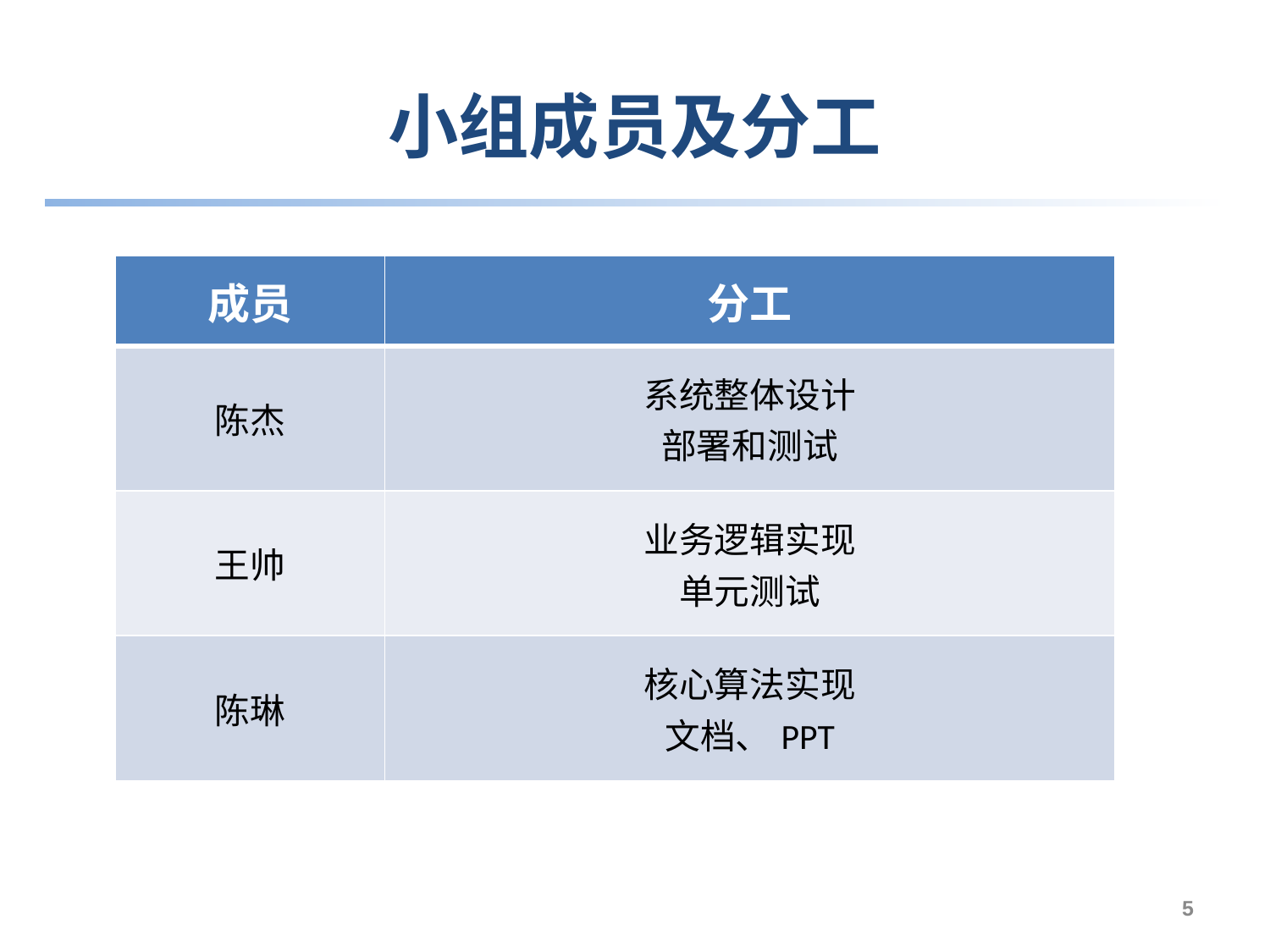

小组成员及分工

| 成员 | 分工 |
| --- | --- |
| 陈杰 | 系统整体设计 部署和测试 |
| 王帅 | 业务逻辑实现 单元测试 |
| 陈琳 | 核心算法实现 文档、PPT |
5